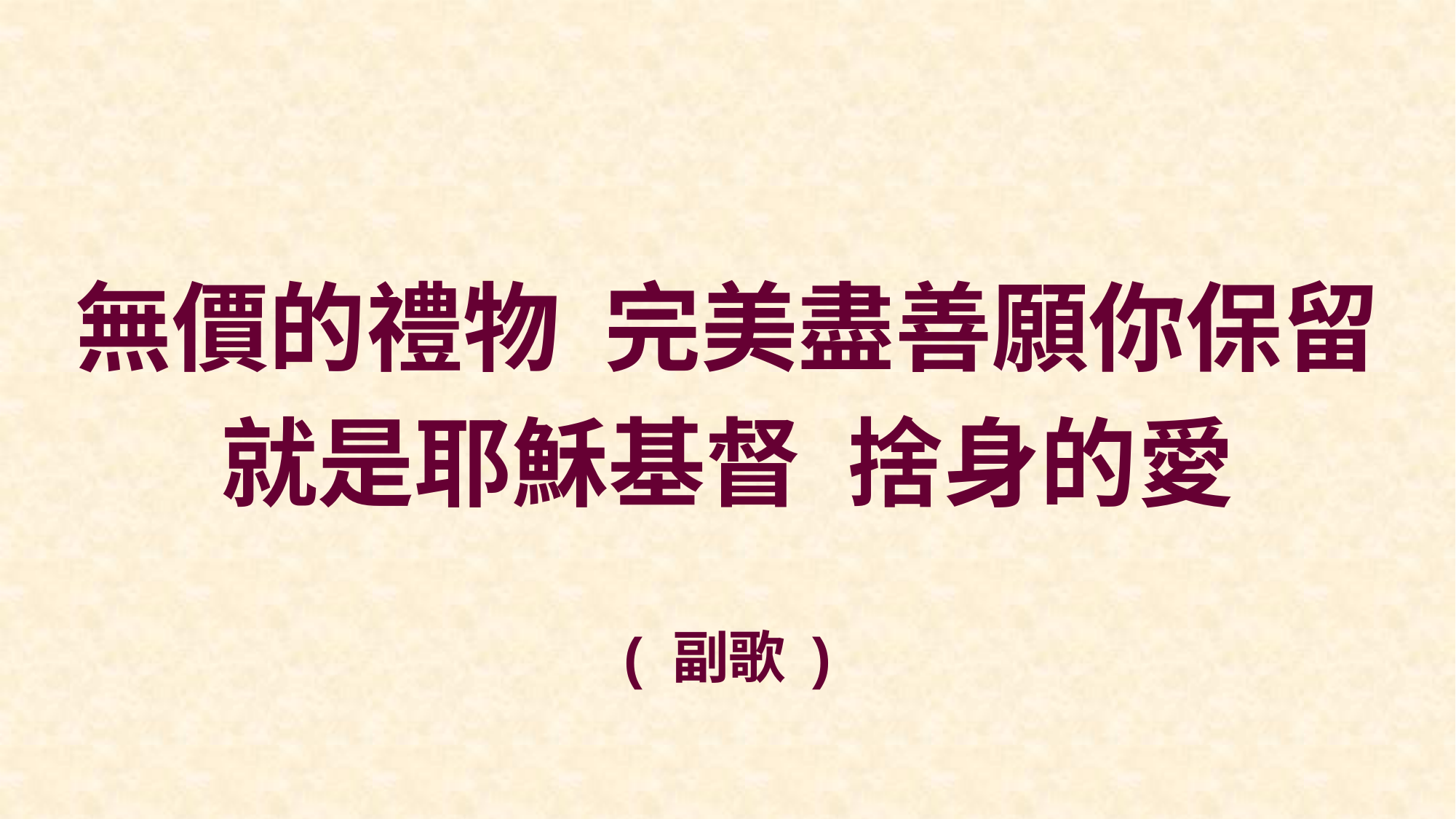

無價的禮物  完美盡善願你保留
就是耶穌基督  捨身的愛
( 副歌 )